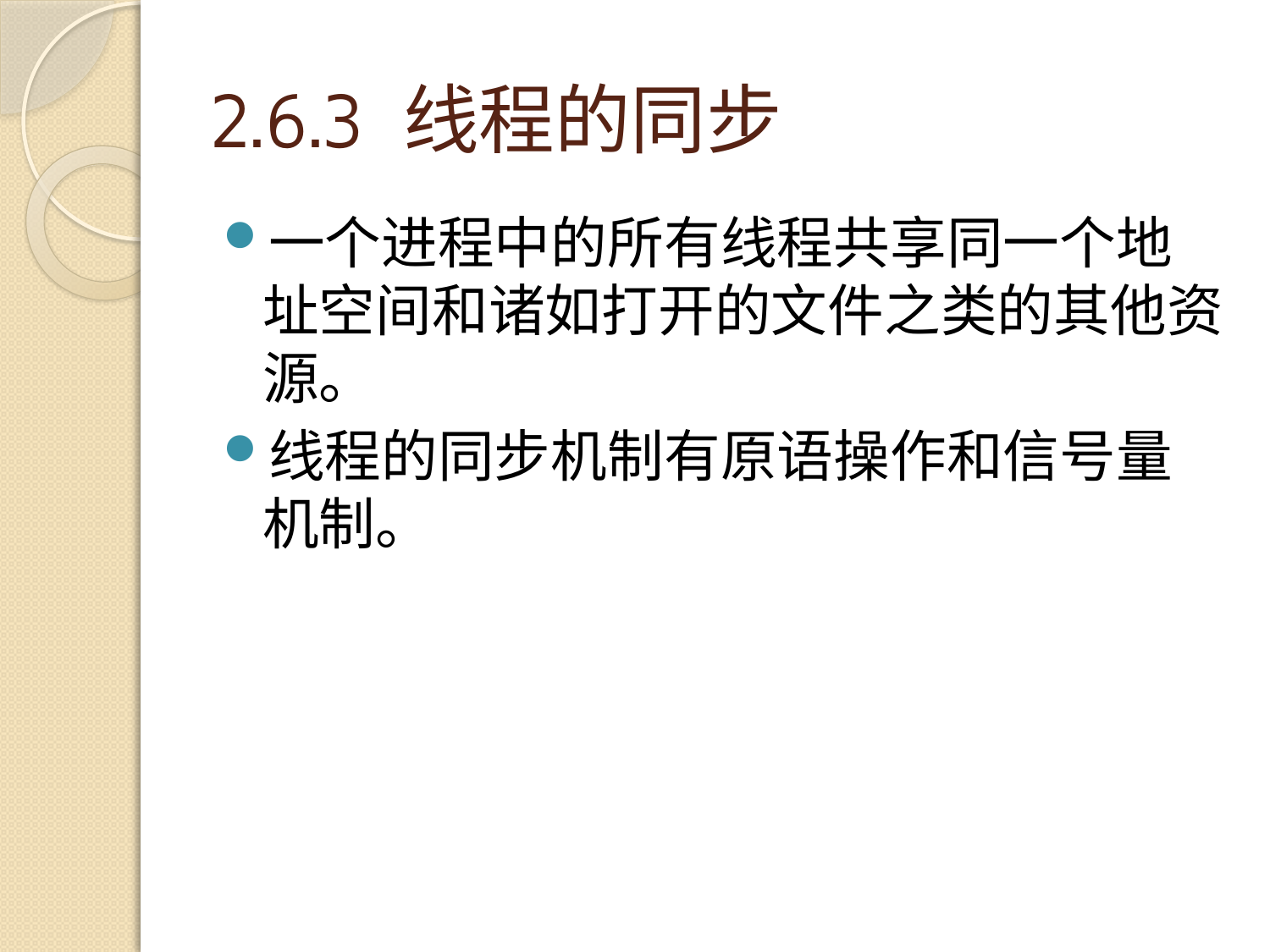

# 2.6.3 线程的同步
一个进程中的所有线程共享同一个地址空间和诸如打开的文件之类的其他资源。
线程的同步机制有原语操作和信号量机制。